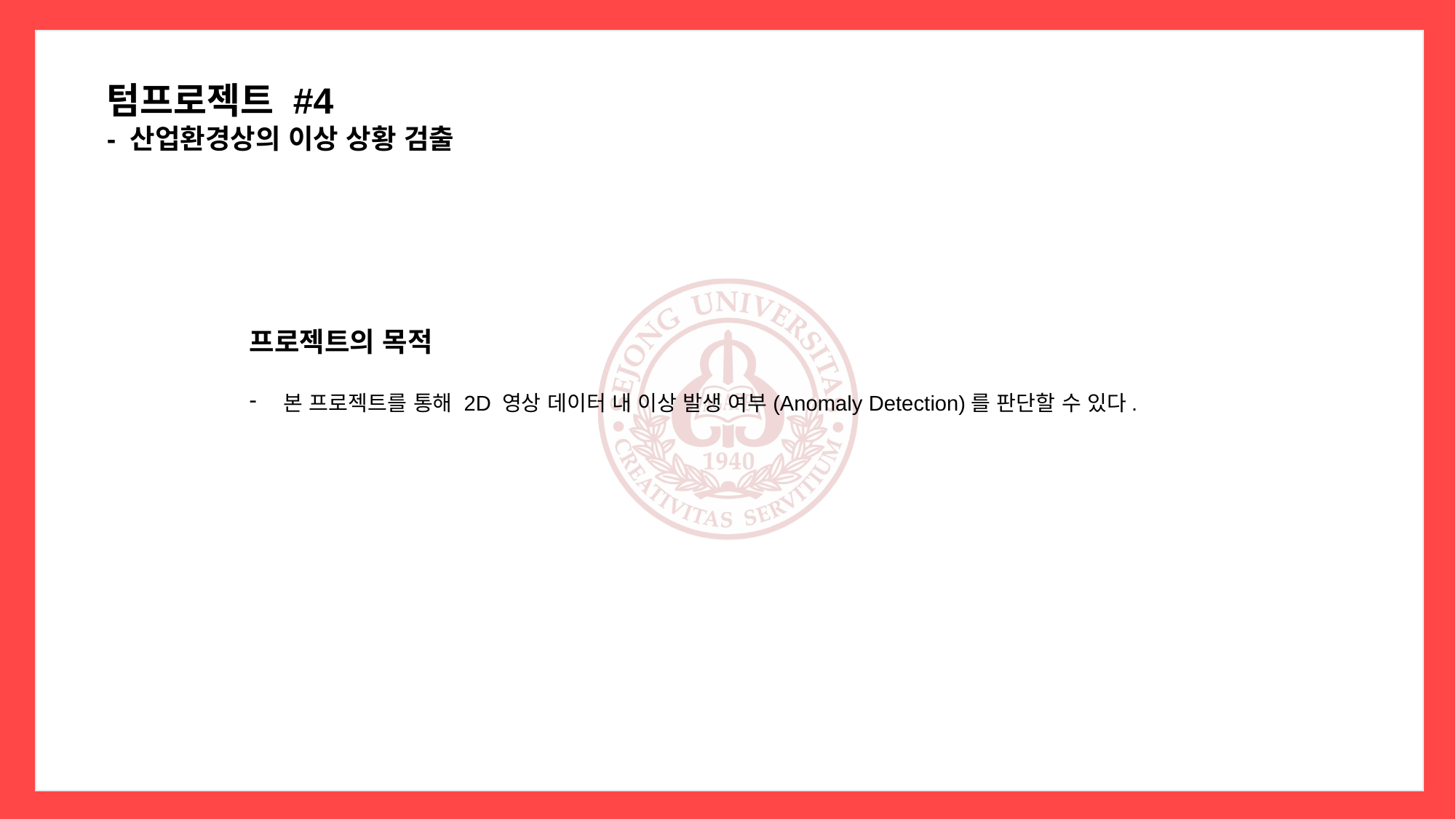

텀프로젝트 #4
- 산업환경상의 이상 상황 검출

프로젝트의 목적

본 프로젝트를 통해 2D 영상 데이터 내 이상 발생 여부(Anomaly Detection)를 판단할 수 있다.